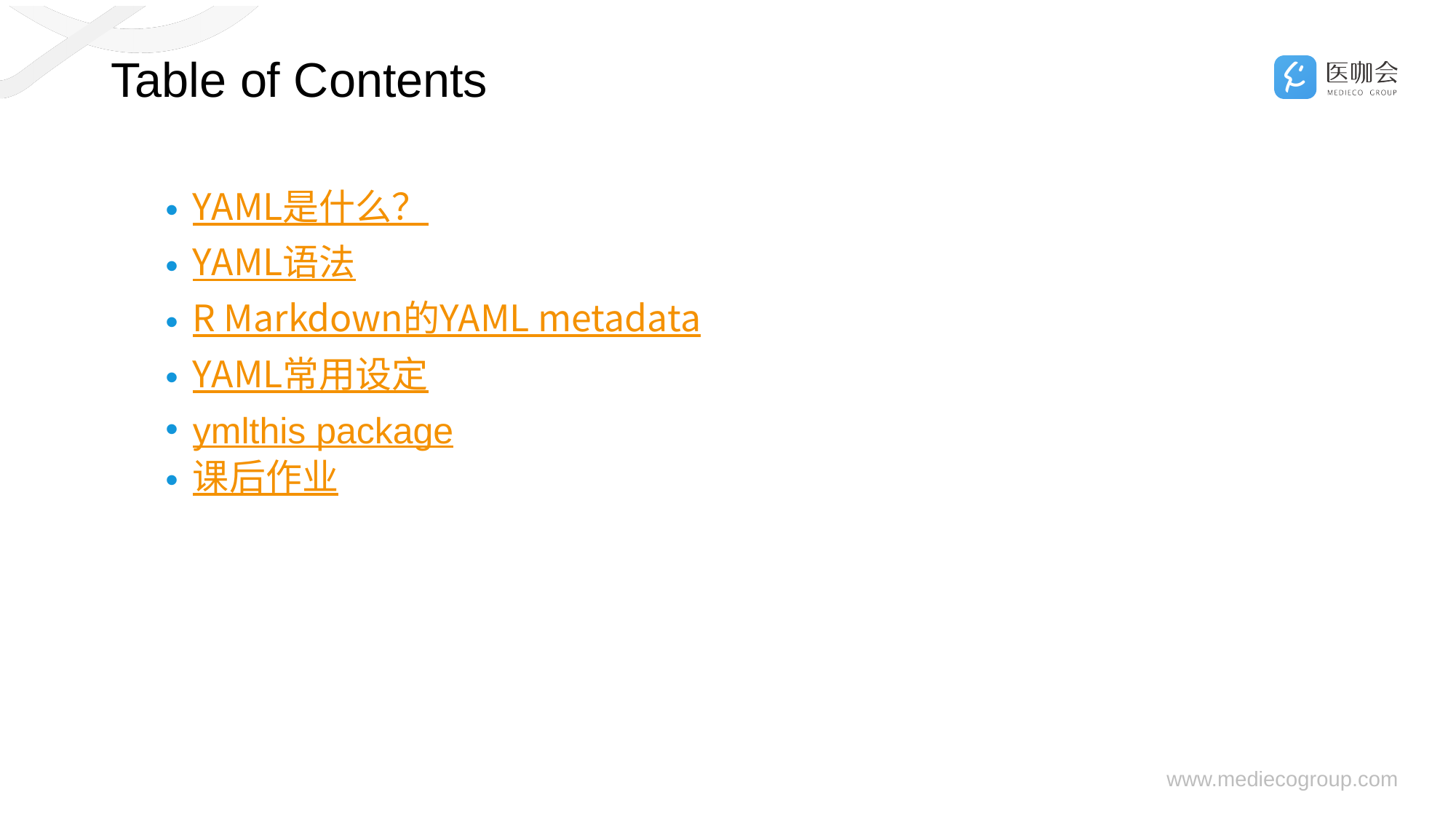

# Table of Contents
YAML是什么？
YAML语法
R Markdown的YAML metadata
YAML常用设定
ymlthis package
课后作业